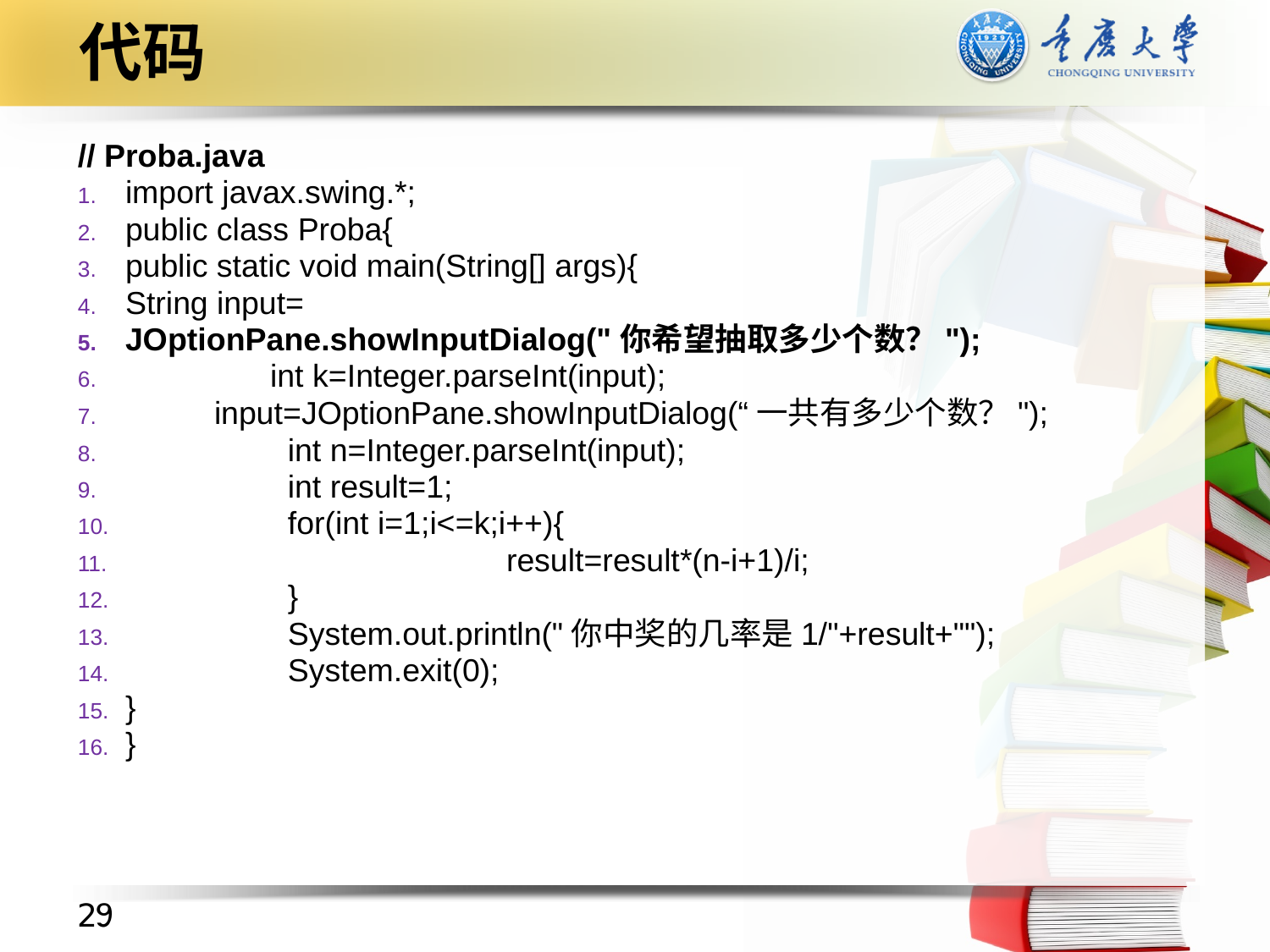

# 代码
// Proba.java
import javax.swing.*;
public class Proba{
public static void main(String[] args){
String input=
JOptionPane.showInputDialog("你希望抽取多少个数？");
	  int k=Integer.parseInt(input);
          input=JOptionPane.showInputDialog(“一共有多少个数？");
	    int n=Integer.parseInt(input);
	    int result=1;
	    for(int i=1;i<=k;i++){
			result=result*(n-i+1)/i;
	    }
	    System.out.println("你中奖的几率是1/"+result+"");
	    System.exit(0);
}
}

29